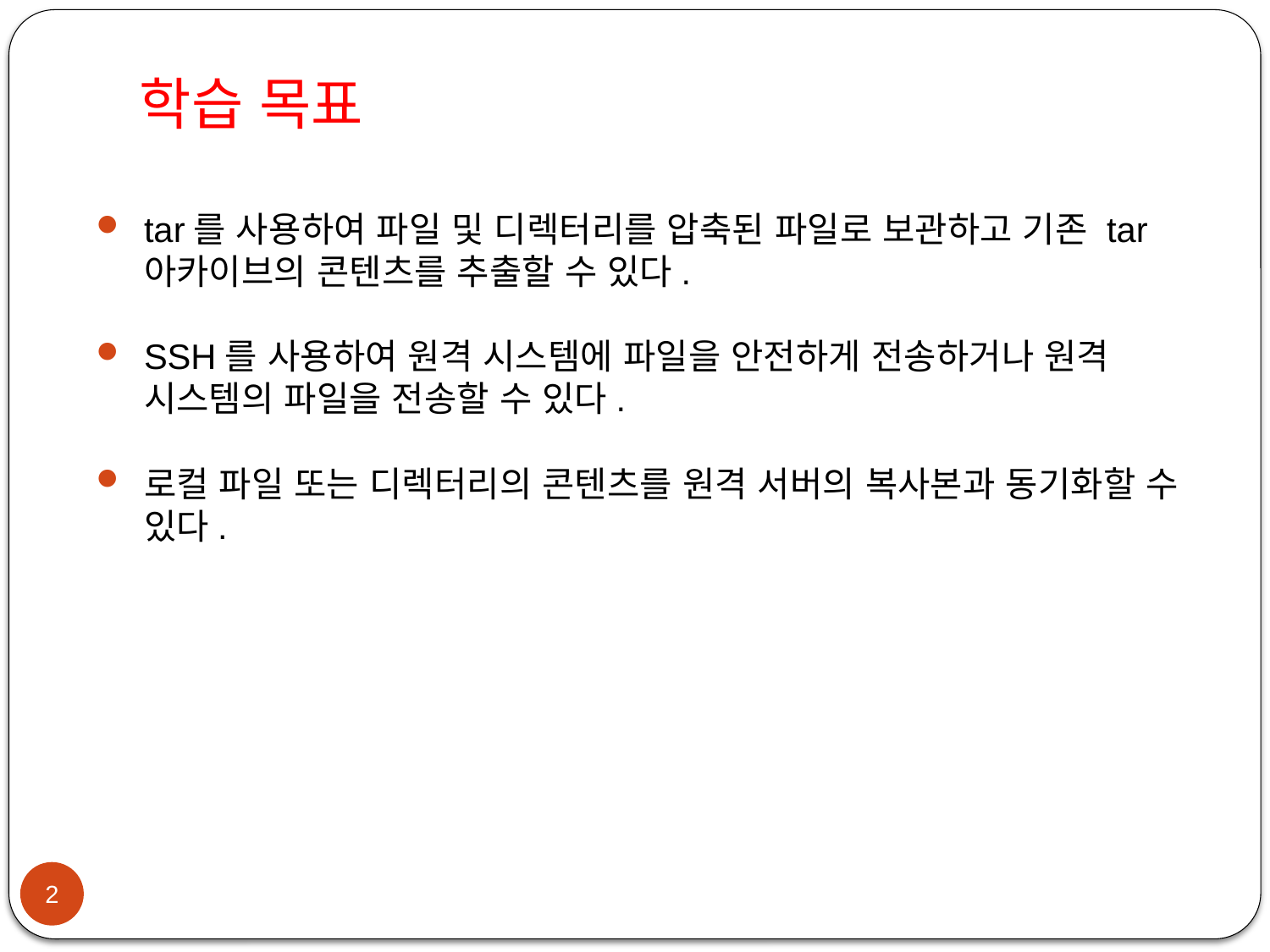

학습 목표
tar를 사용하여 파일 및 디렉터리를 압축된 파일로 보관하고 기존 tar 아카이브의 콘텐츠를 추출할 수 있다.

SSH를 사용하여 원격 시스템에 파일을 안전하게 전송하거나 원격 시스템의 파일을 전송할 수 있다.

로컬 파일 또는 디렉터리의 콘텐츠를 원격 서버의 복사본과 동기화할 수 있다.
2